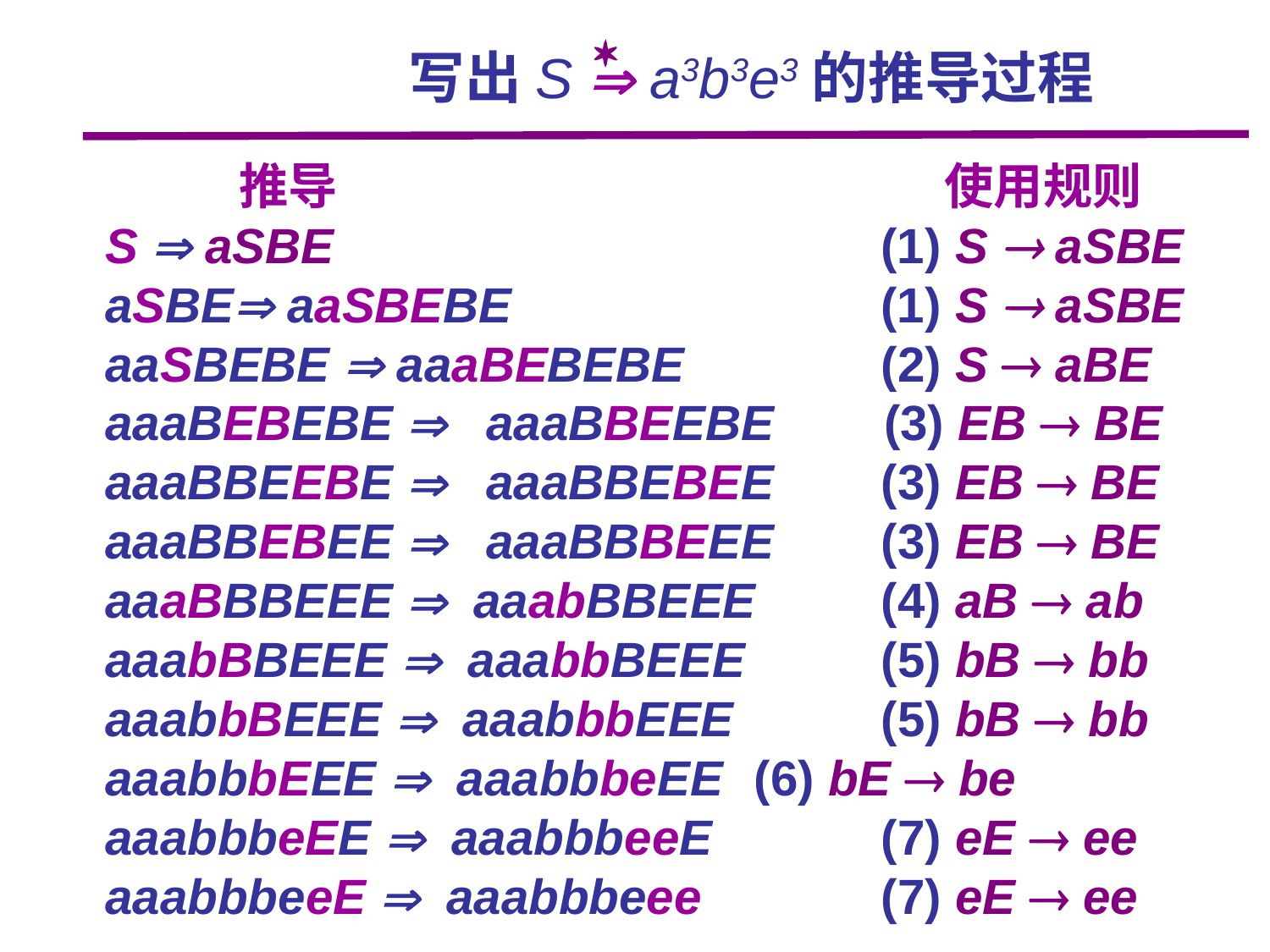

∗
写出S ⇒ a3b3e3的推导过程
    推导					使用规则
S ⇒ aSBE					 (1) S → aSBE
aSBE⇒ aaSBEBE 			 (1) S → aSBE
aaSBEBE ⇒ aaaBEBEBE 		 (2) S → aBE
aaaBEBEBE ⇒ 	aaaBBEEBE        (3) EB → BE
aaaBBEEBE ⇒ 	aaaBBEBEE	 (3) EB → BE
aaaBBEBEE ⇒ 	aaaBBBEEE	 (3) EB → BE
aaaBBBEEE ⇒  aaabBBEEE 	 (4) aB → ab
aaabBBEEE ⇒  aaabbBEEE 	 (5) bB → bb
aaabbBEEE ⇒  aaabbbEEE 	 (5) bB → bb
aaabbbEEE ⇒  aaabbbeEE 	 (6) bE → be
aaabbbeEE ⇒  aaabbbeeE		 (7) eE → ee
aaabbbeeE ⇒  aaabbbeee		 (7) eE → ee